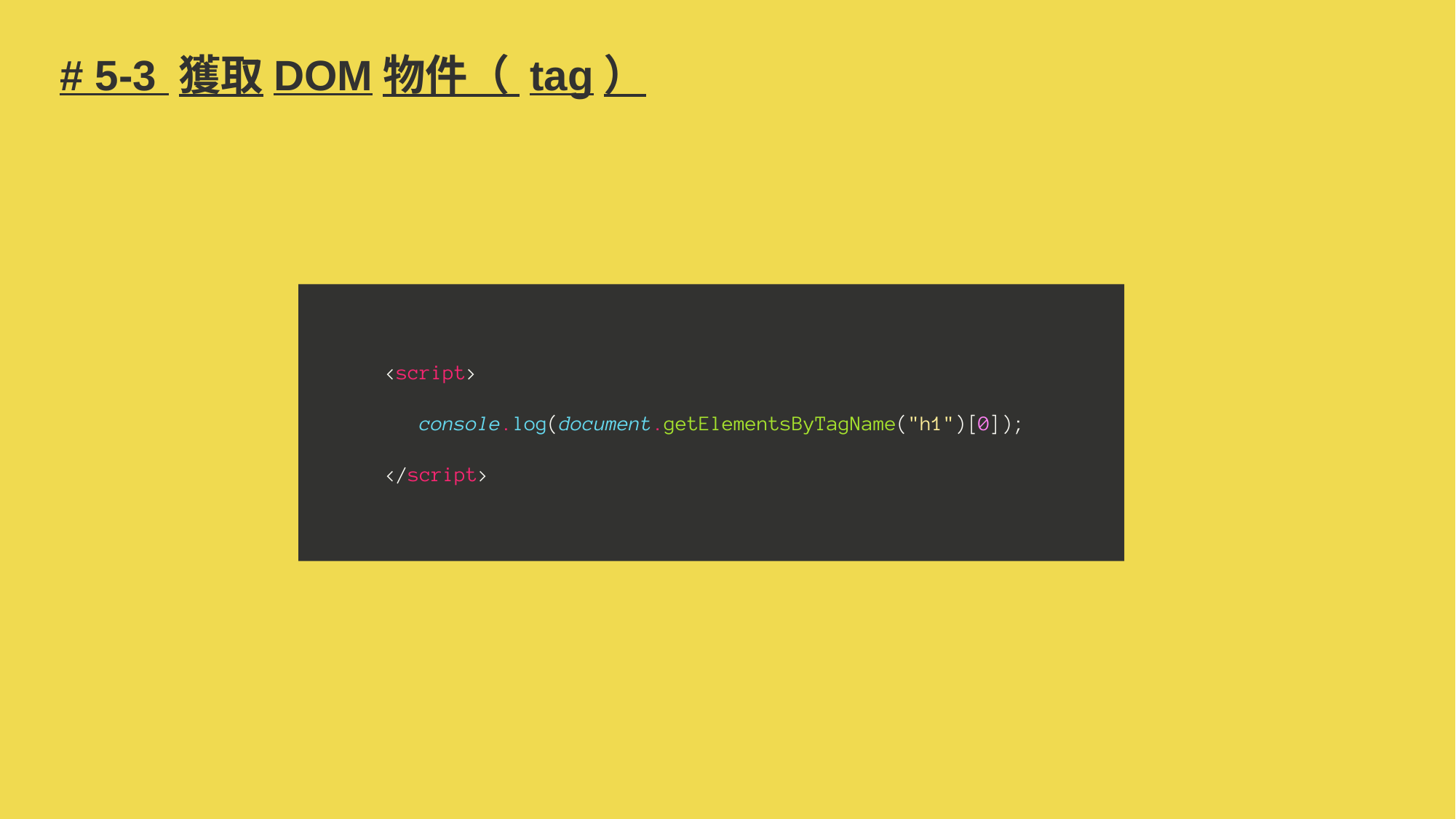

# # 5-3 獲取DOM物件（ tag）

<script>

   console.log(document.getElementsByTagName("h1")[0]);
</script>